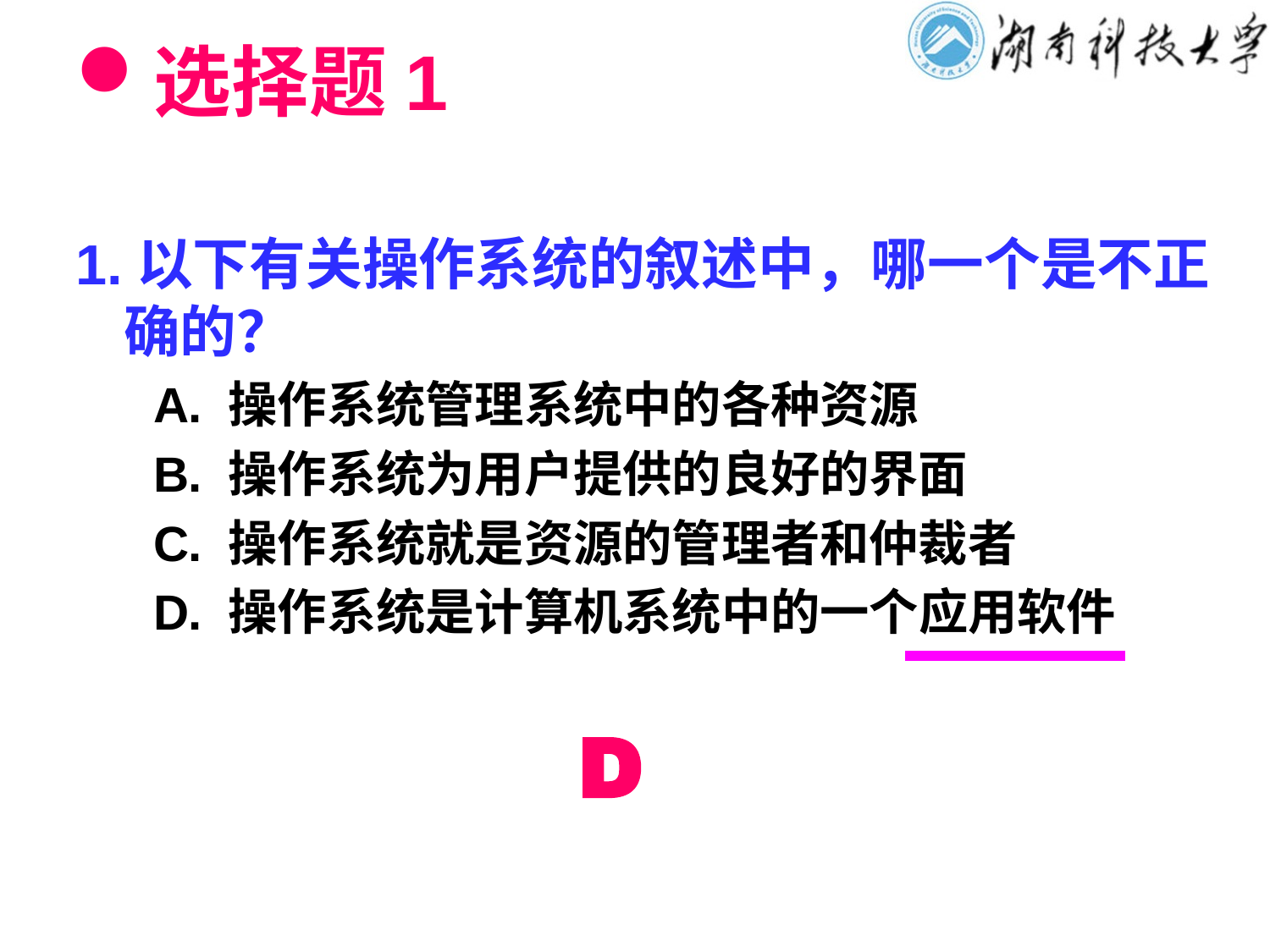

# 选择题1
1.以下有关操作系统的叙述中，哪一个是不正确的？
 A. 操作系统管理系统中的各种资源
 B. 操作系统为用户提供的良好的界面
 C. 操作系统就是资源的管理者和仲裁者
 D. 操作系统是计算机系统中的一个应用软件
D